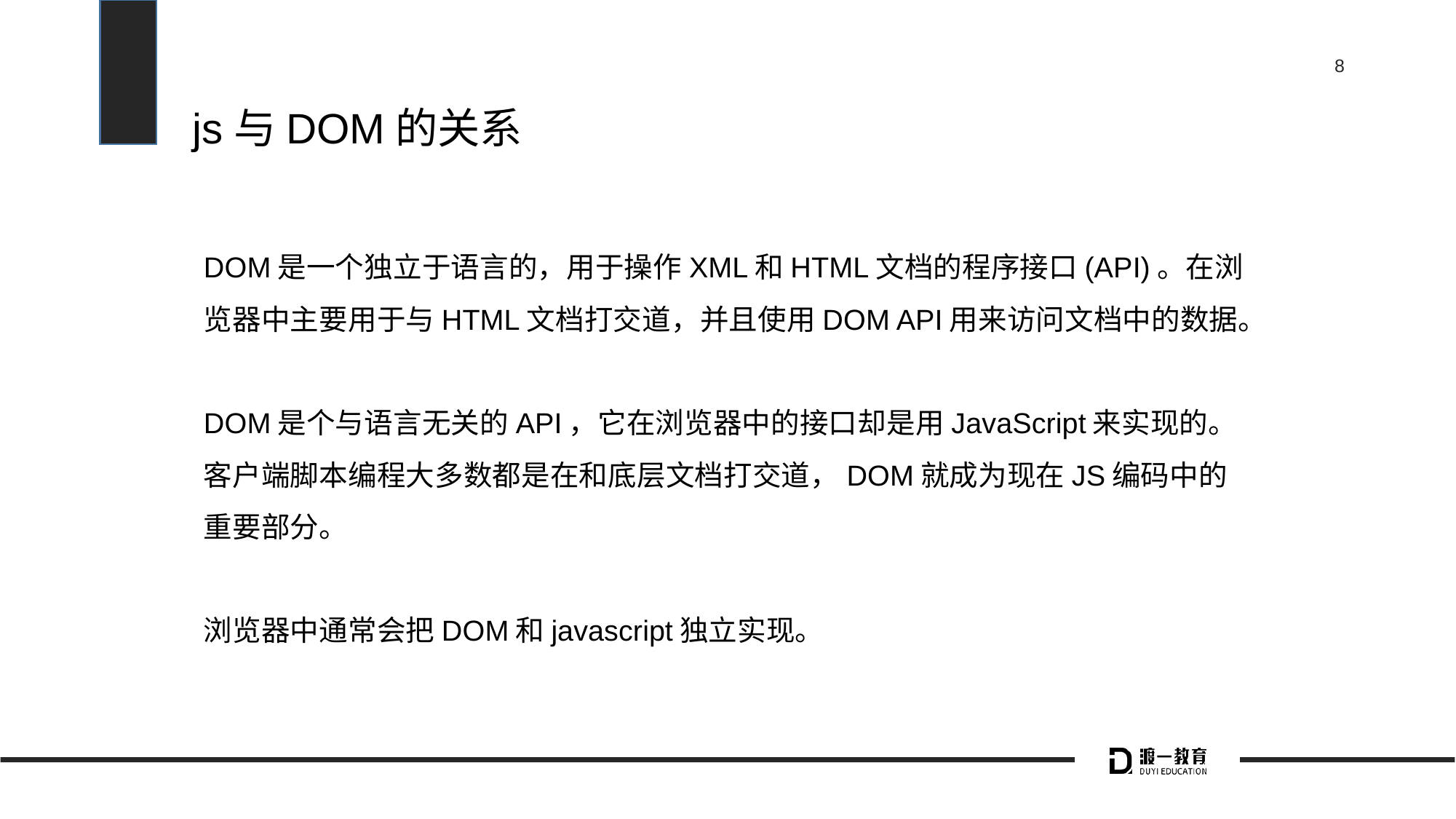

# js与DOM的关系
DOM是一个独立于语言的，用于操作XML和HTML文档的程序接口(API)。在浏览器中主要用于与HTML文档打交道，并且使用DOM API用来访问文档中的数据。

DOM是个与语言无关的API，它在浏览器中的接口却是用JavaScript来实现的。客户端脚本编程大多数都是在和底层文档打交道，DOM就成为现在JS编码中的重要部分。

浏览器中通常会把DOM和javascript独立实现。